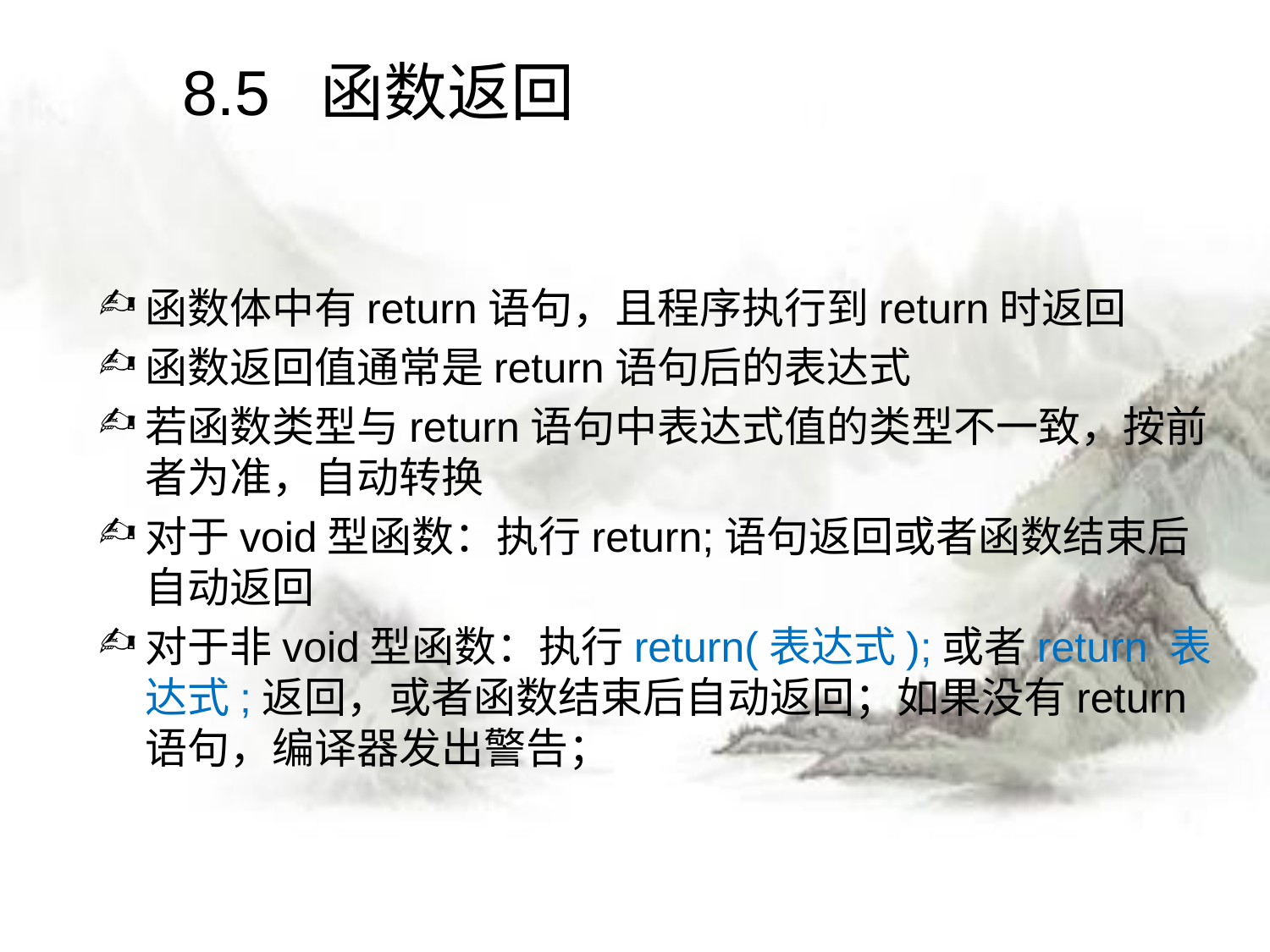

# 8.5  函数返回
函数体中有return语句，且程序执行到return时返回
函数返回值通常是return语句后的表达式
若函数类型与return语句中表达式值的类型不一致，按前者为准，自动转换
对于void型函数：执行return;语句返回或者函数结束后自动返回
对于非void型函数：执行return(表达式);或者return 表达式;返回，或者函数结束后自动返回；如果没有return语句，编译器发出警告；